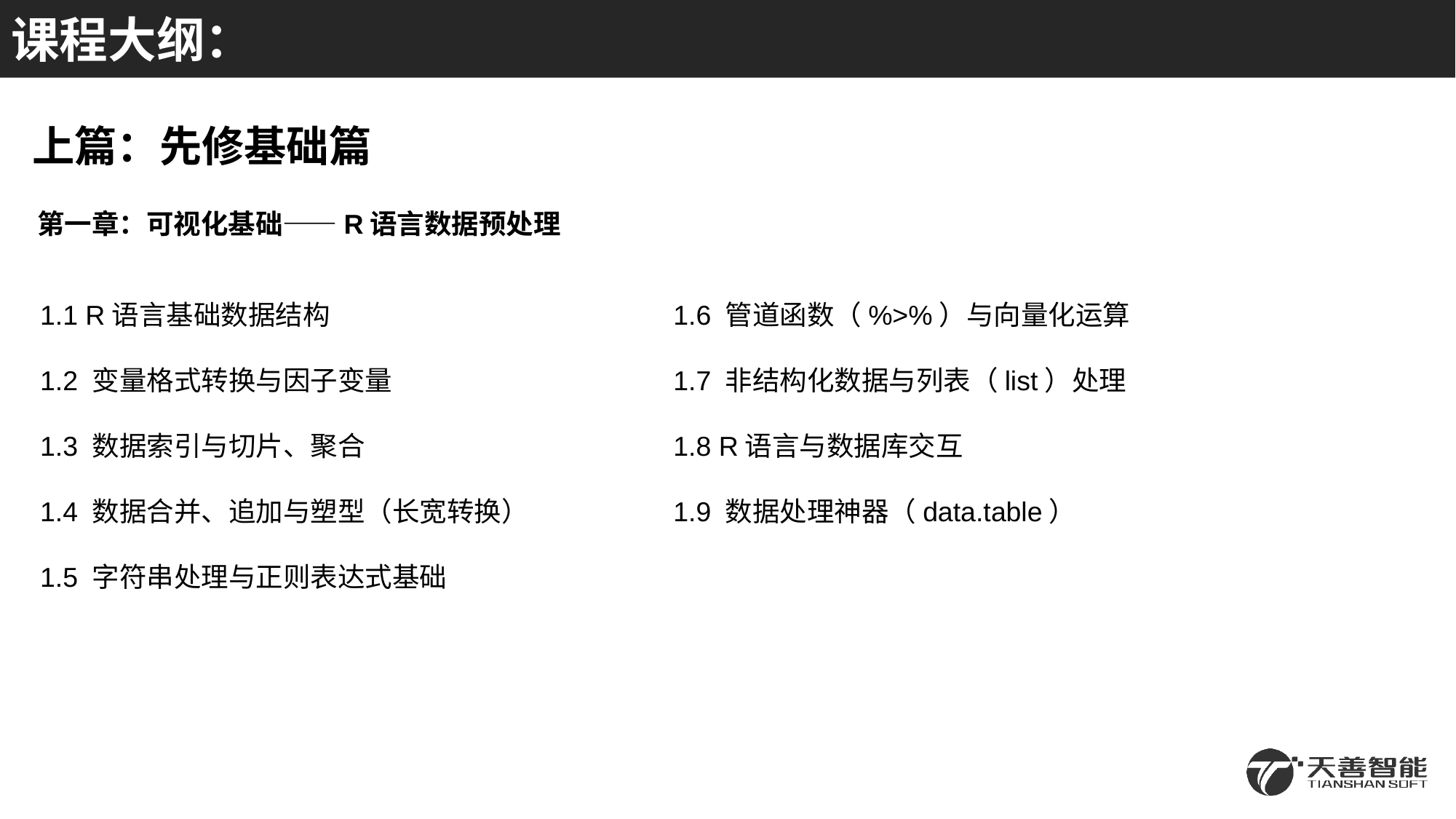

# 课程大纲：
上篇：先修基础篇
第一章：可视化基础——R语言数据预处理
1.1 R语言基础数据结构
1.2 变量格式转换与因子变量
1.3 数据索引与切片、聚合
1.4 数据合并、追加与塑型（长宽转换）
1.5 字符串处理与正则表达式基础
1.6 管道函数（%>%）与向量化运算
1.7 非结构化数据与列表（list）处理
1.8 R语言与数据库交互
1.9 数据处理神器（data.table）